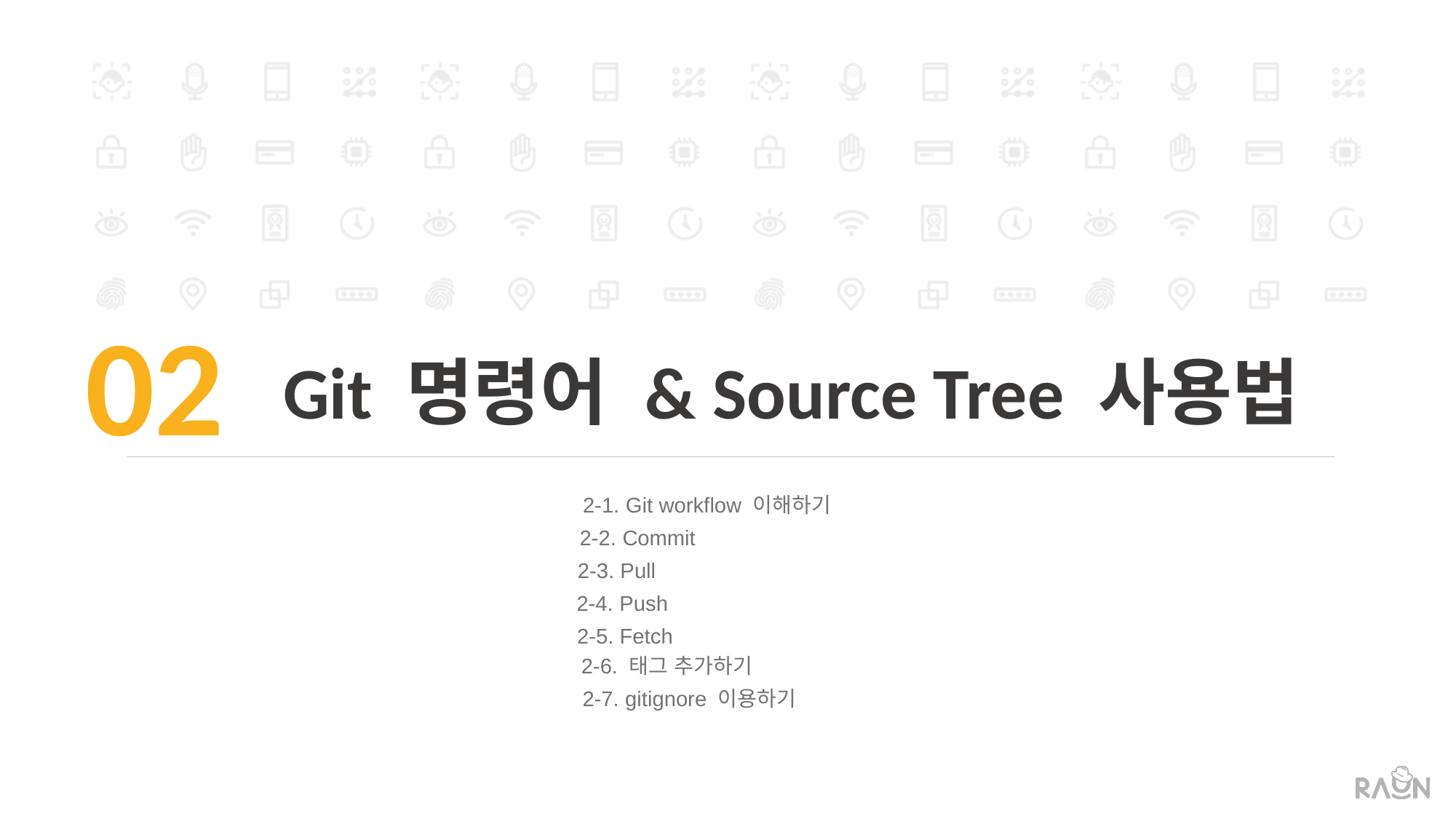

02
Git 명령어 & Source Tree 사용법
2-1. Git workflow 이해하기
2-2. Commit
2-3. Pull
2-4. Push
2-5. Fetch
2-6. 태그 추가하기
2-7. gitignore 이용하기